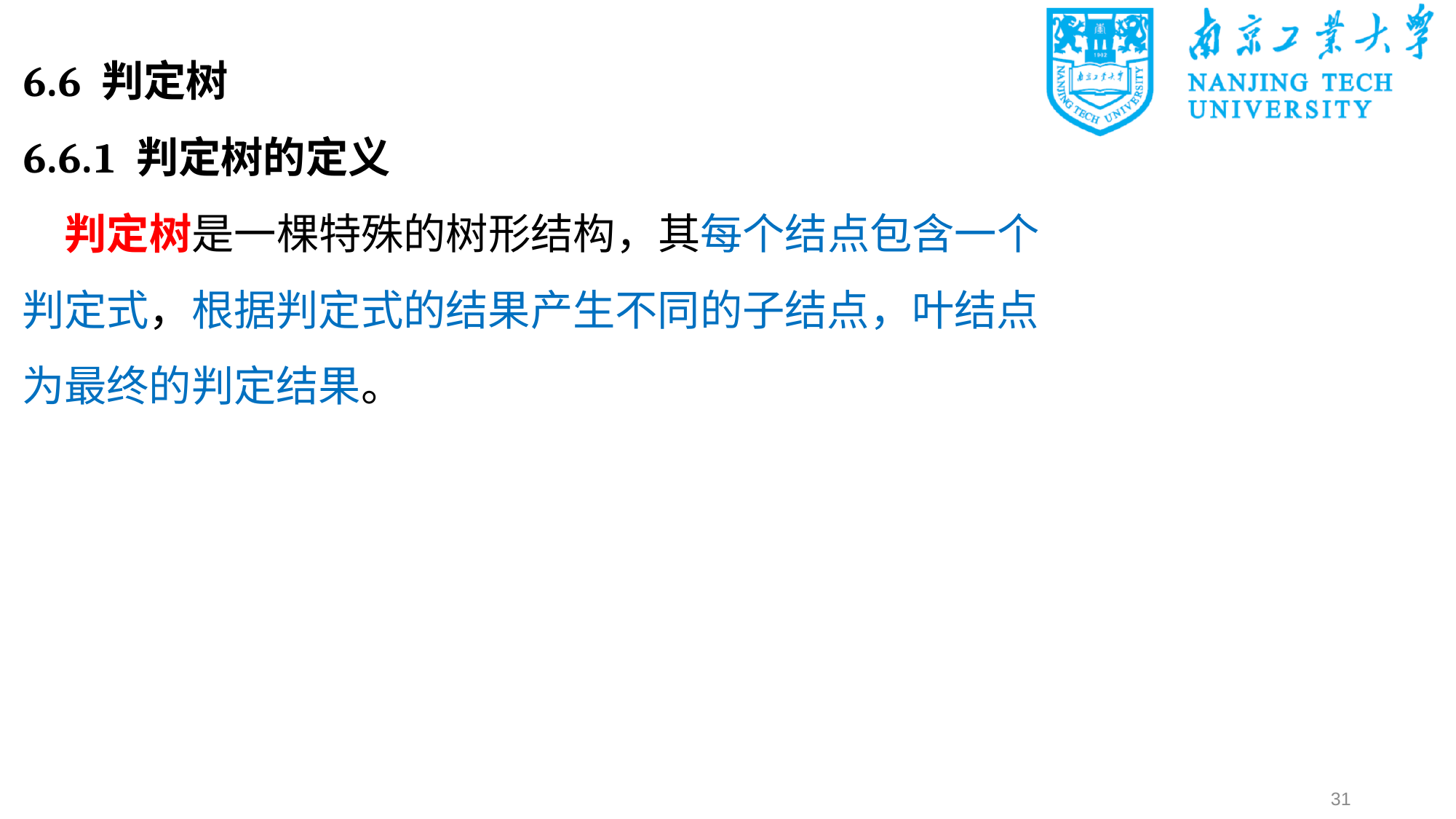

6.6 判定树
6.6.1 判定树的定义
判定树是一棵特殊的树形结构，其每个结点包含一个判定式，根据判定式的结果产生不同的子结点，叶结点为最终的判定结果。

31